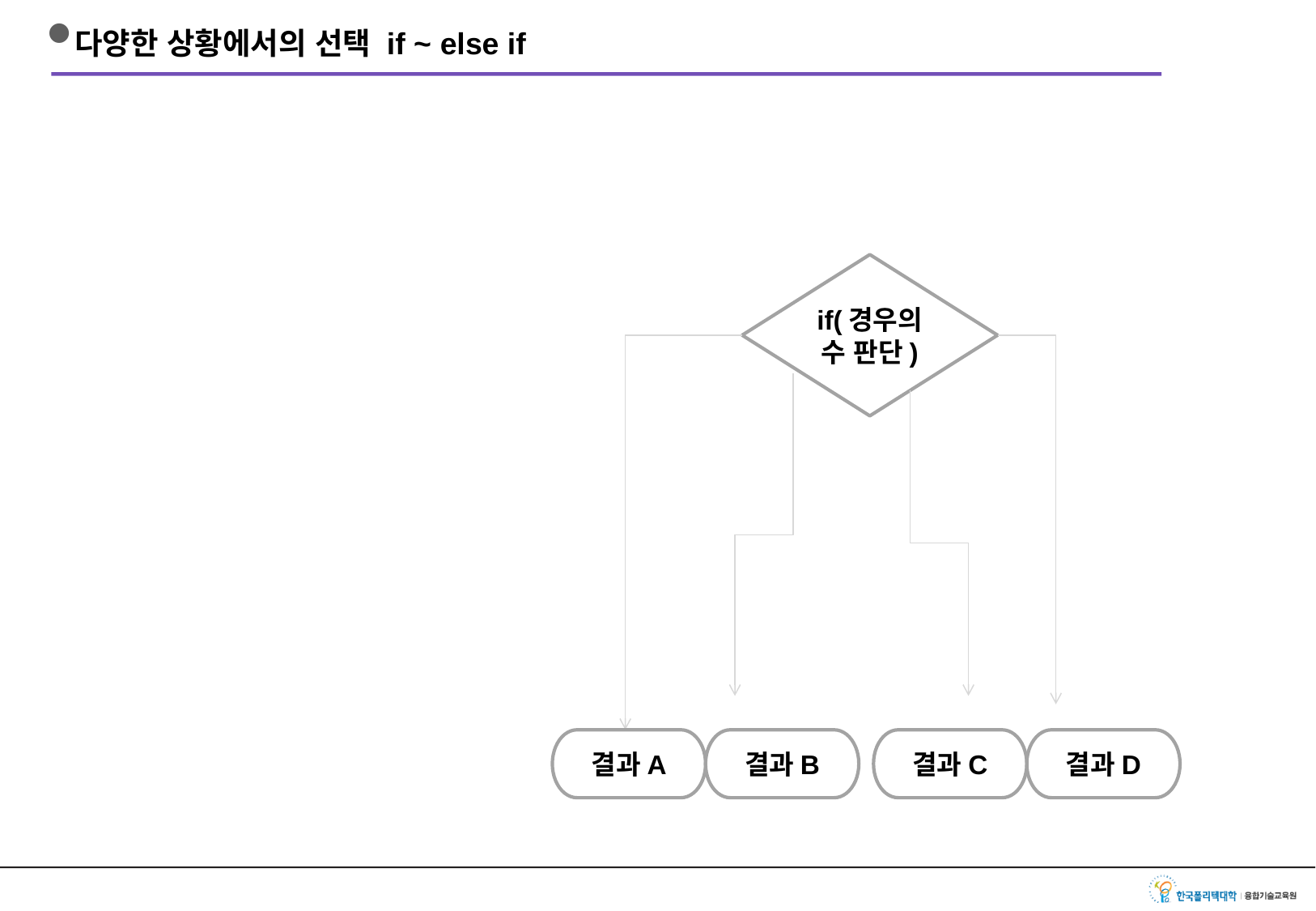

# 다양한 상황에서의 선택 if ~ else if
여러 개의 판단조건이 있는 경우
if(경우의 수 판단)
결과A
결과B
결과C
결과D